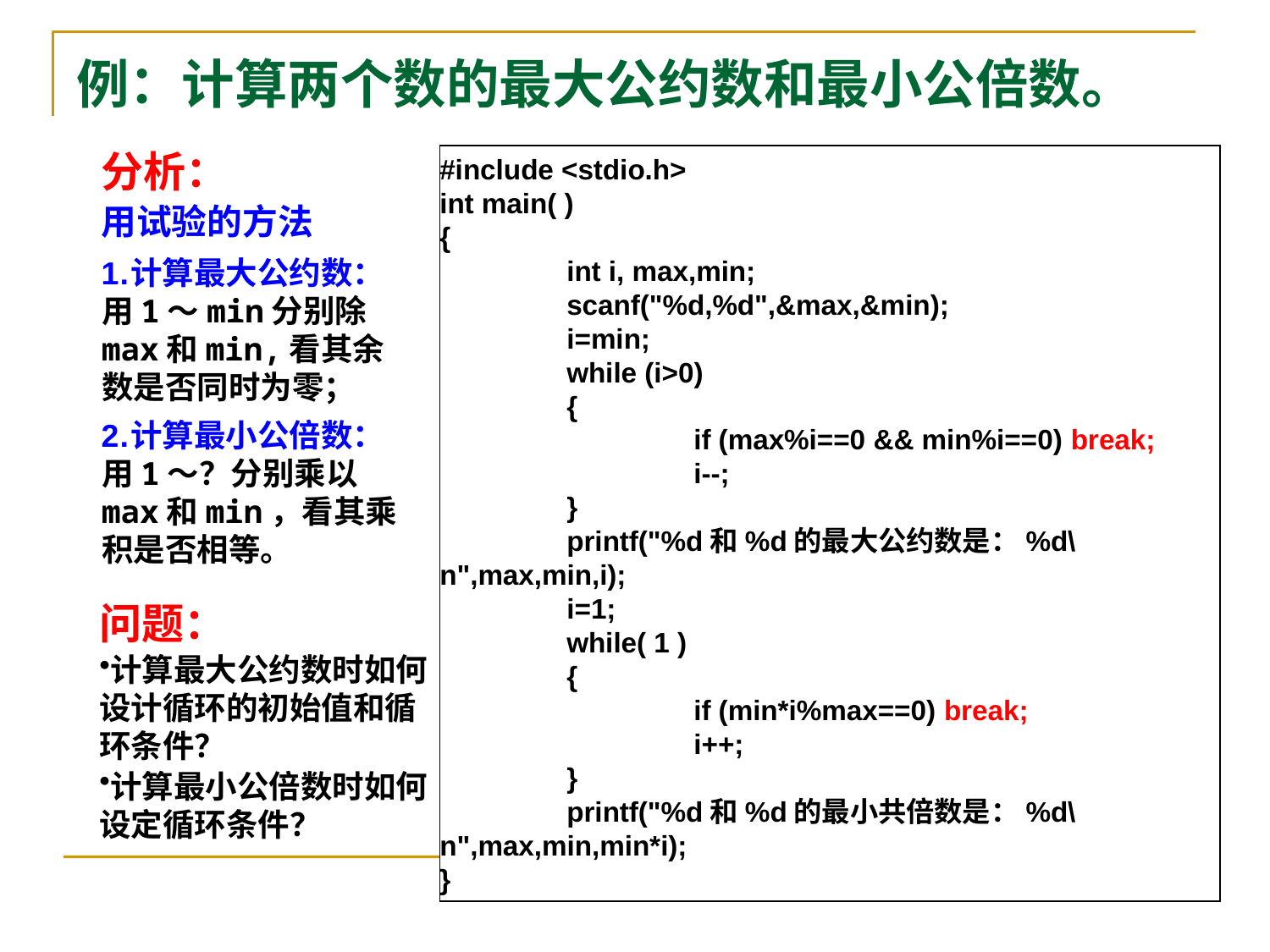

# 例：计算两个数的最大公约数和最小公倍数。
分析：
用试验的方法
计算最大公约数：
用1～min分别除max和min,看其余数是否同时为零；
计算最小公倍数：
用1～？分别乘以max和min，看其乘积是否相等。
#include <stdio.h>
int main( )
{
	int i, max,min;
	scanf("%d,%d",&max,&min);
	i=min;
	while (i>0)
	{
		if (max%i==0 && min%i==0) break;
		i--;
	}
	printf("%d和%d的最大公约数是：%d\n",max,min,i);
	i=1;
	while( 1 )
	{
		if (min*i%max==0) break;
		i++;
	}
	printf("%d和%d的最小共倍数是：%d\n",max,min,min*i);
}
问题：
计算最大公约数时如何设计循环的初始值和循环条件？
计算最小公倍数时如何设定循环条件？